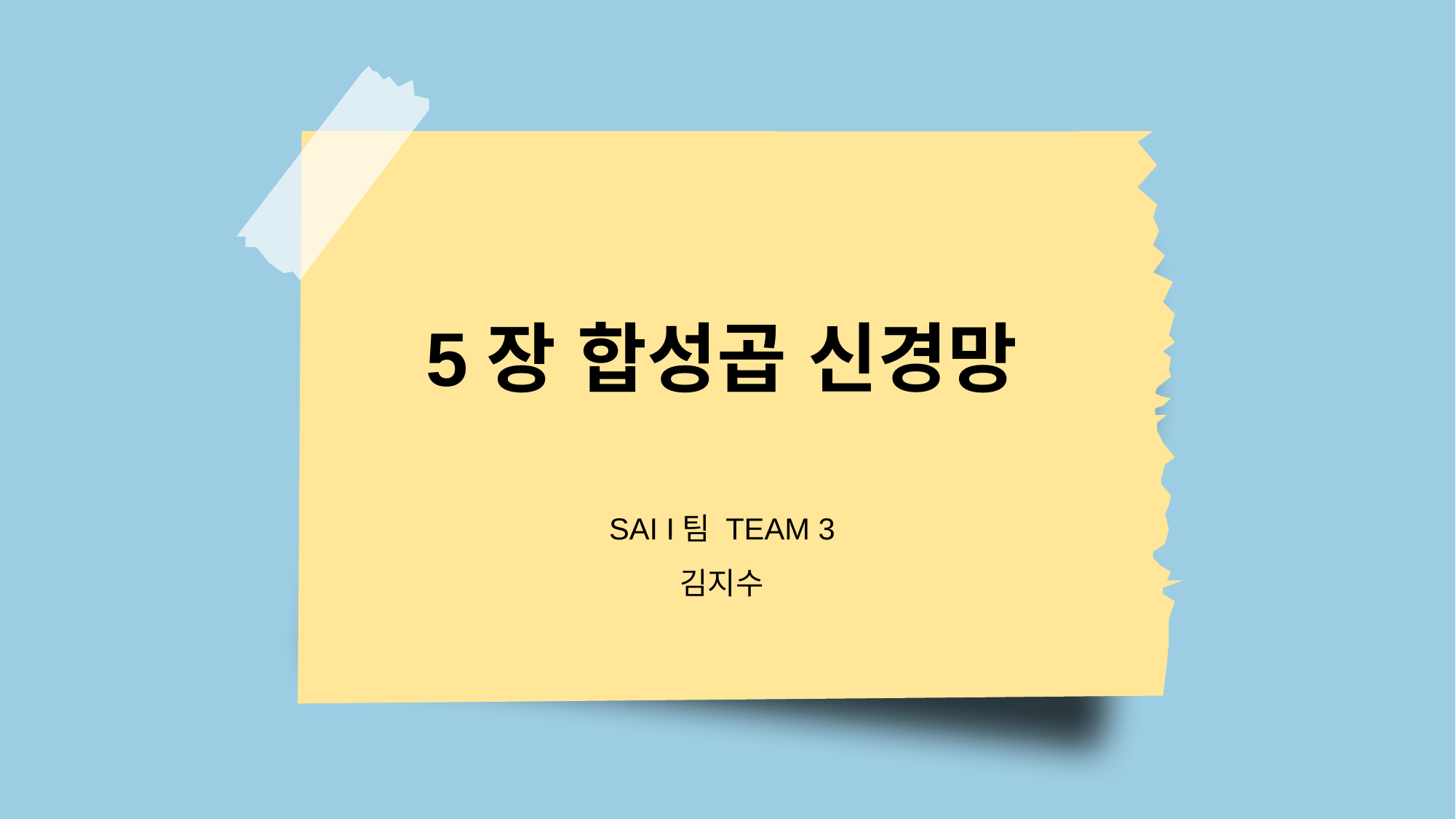

5장 합성곱 신경망

SAI I팀 TEAM 3
김지수